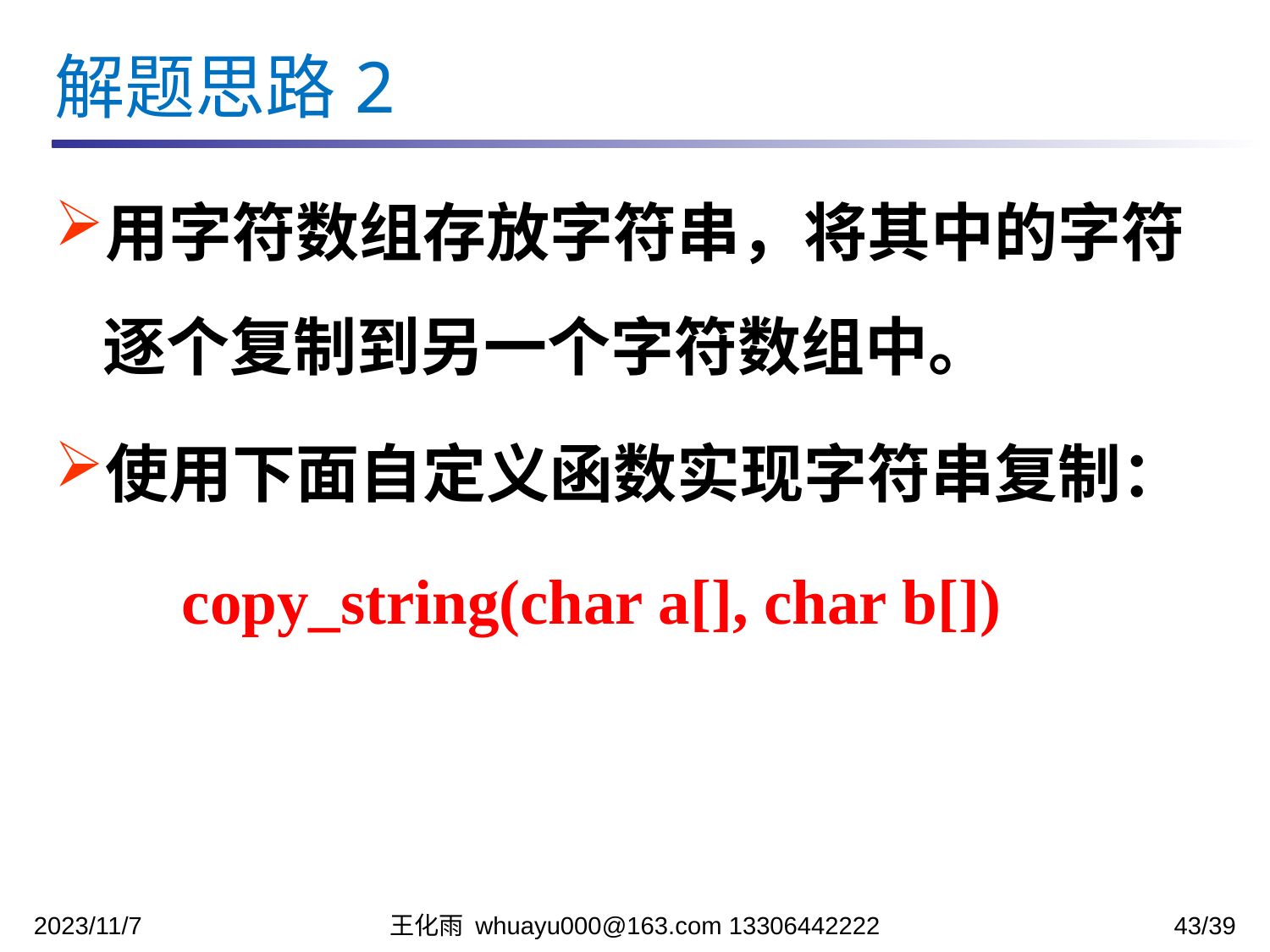

解题思路2
用字符数组存放字符串，将其中的字符逐个复制到另一个字符数组中。
使用下面自定义函数实现字符串复制：
	copy_string(char a[], char b[])
2023/11/7
王化雨 whuayu000@163.com 13306442222
43/39